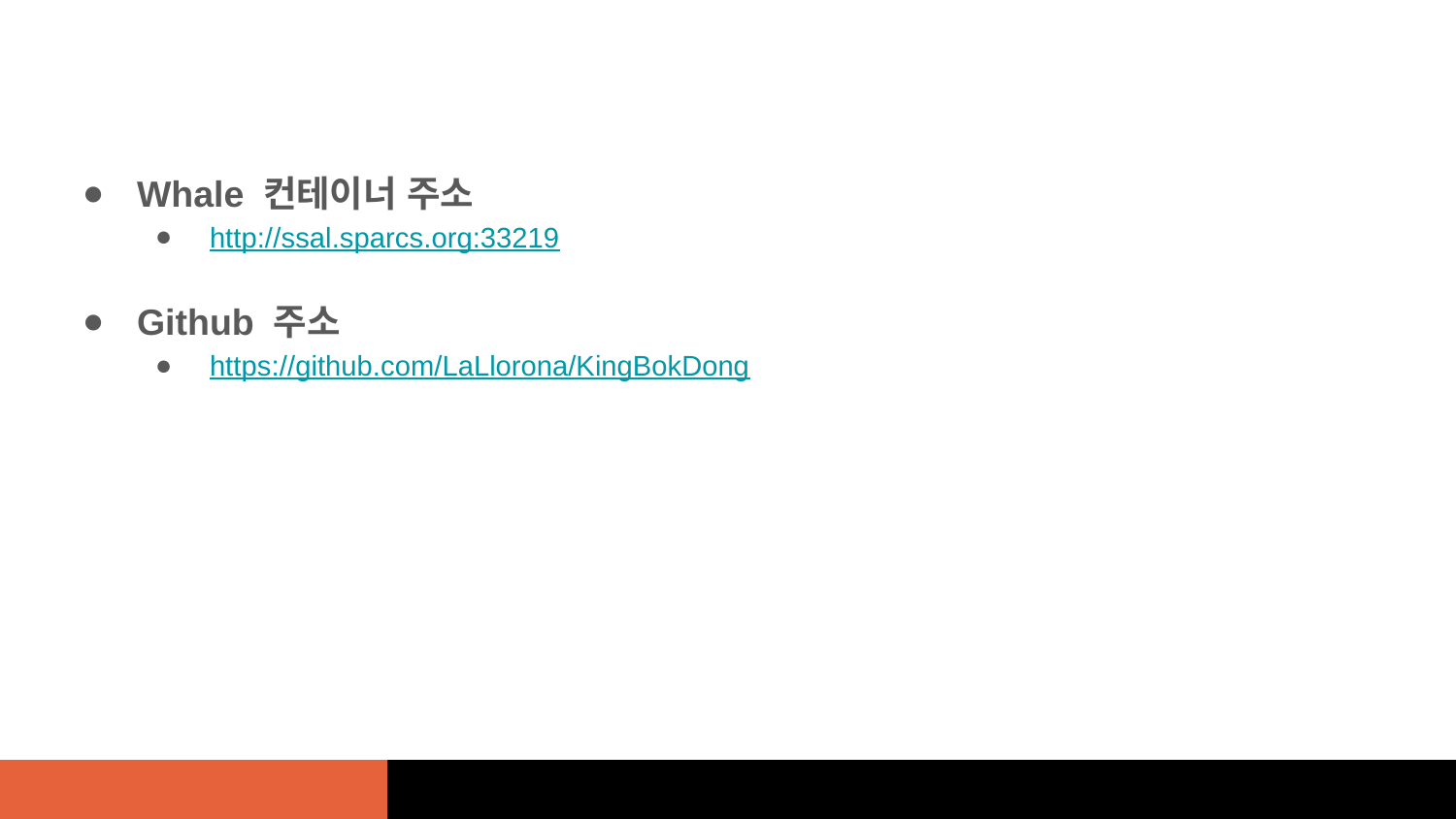

Whale 컨테이너 주소
http://ssal.sparcs.org:33219

Github 주소
https://github.com/LaLlorona/KingBokDong